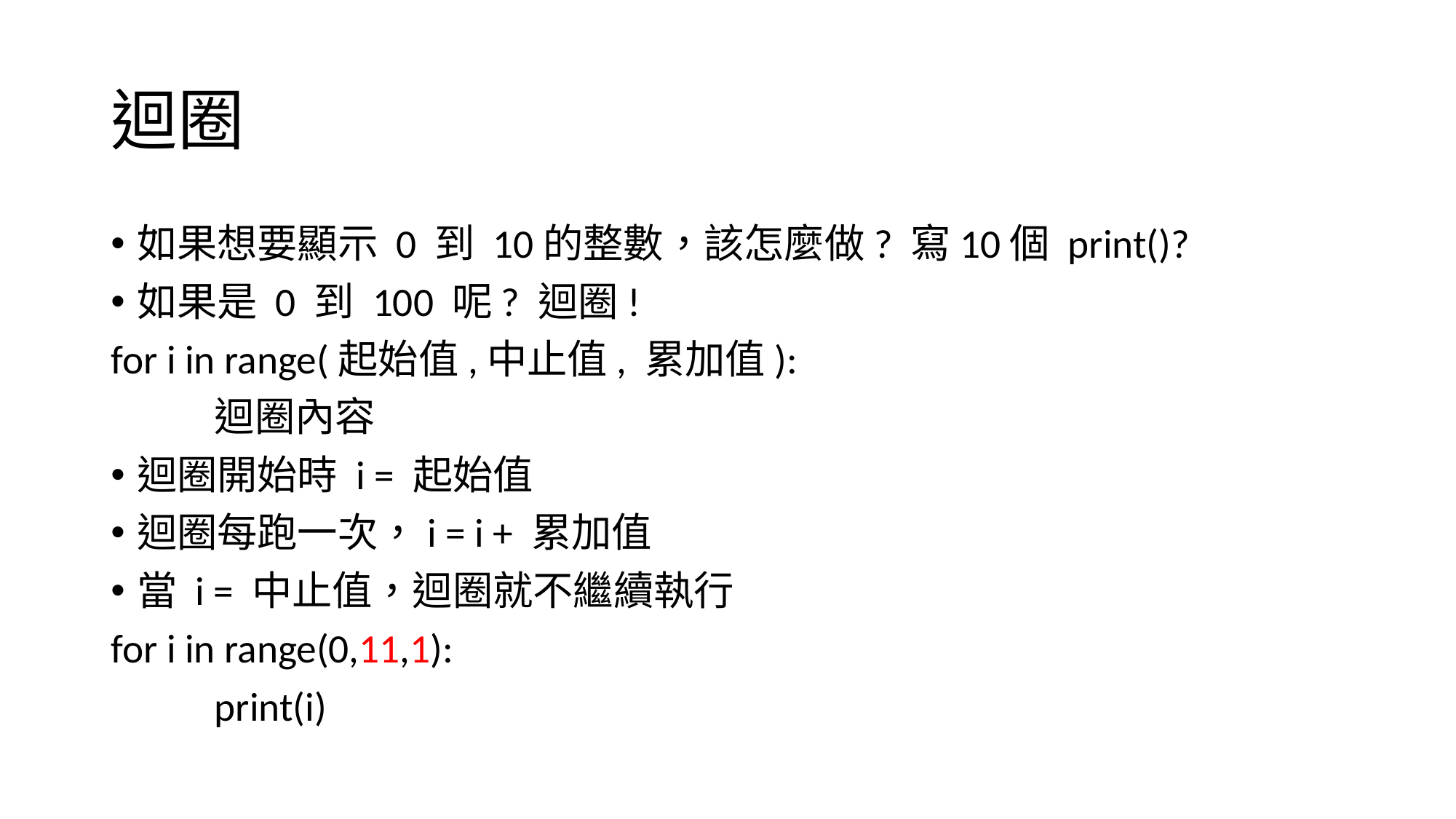

# 迴圈
如果想要顯示 0 到 10的整數，該怎麼做? 寫10個 print()?
如果是 0 到 100 呢? 迴圈!
for i in range(起始值,中止值, 累加值):
	迴圈內容
迴圈開始時 i = 起始值
迴圈每跑一次，i = i + 累加值
當 i = 中止值，迴圈就不繼續執行
for i in range(0,11,1):
	print(i)